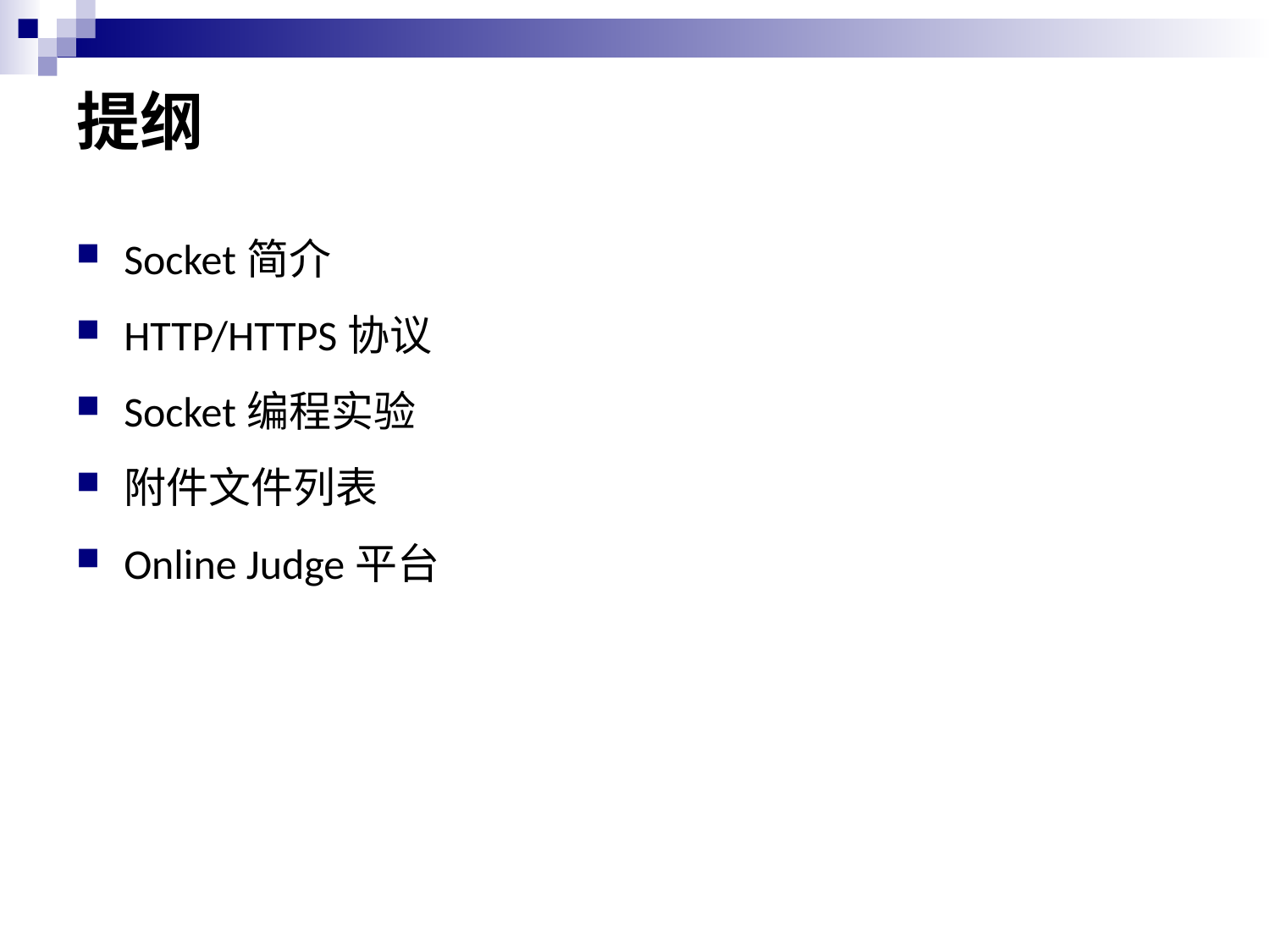

# 提纲
Socket简介
HTTP/HTTPS协议
Socket编程实验
附件文件列表
Online Judge平台